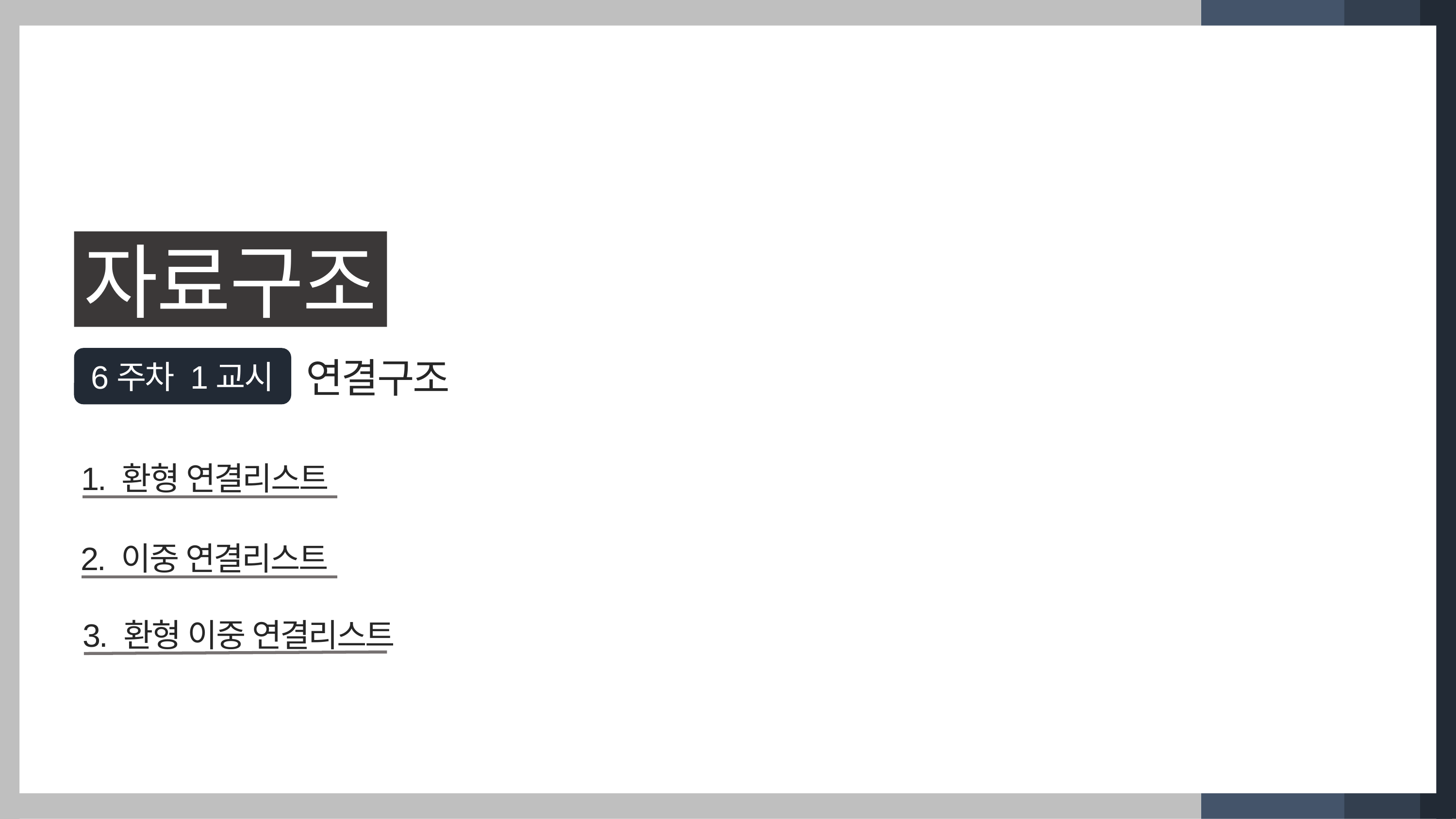

자료구조
6주차 1교시
연결구조

1. 환형 연결리스트
2. 이중 연결리스트
3. 환형 이중 연결리스트